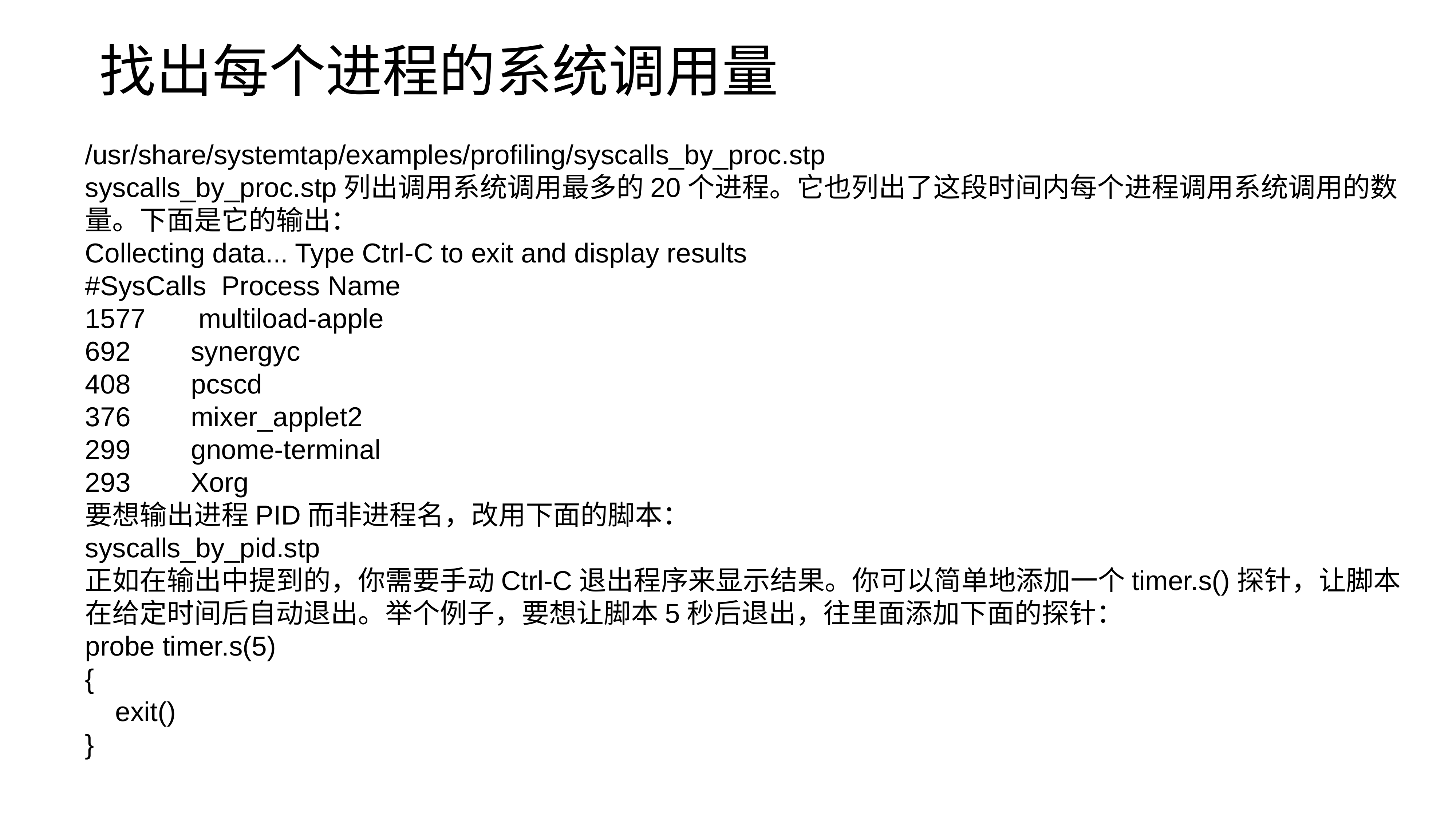

找出每个进程的系统调用量
/usr/share/systemtap/examples/profiling/syscalls_by_proc.stp
syscalls_by_proc.stp列出调用系统调用最多的20个进程。它也列出了这段时间内每个进程调用系统调用的数量。下面是它的输出：
Collecting data... Type Ctrl-C to exit and display results
#SysCalls  Process Name
1577       multiload-apple
692        synergyc
408        pcscd
376        mixer_applet2
299        gnome-terminal
293        Xorg
要想输出进程PID而非进程名，改用下面的脚本：
syscalls_by_pid.stp
正如在输出中提到的，你需要手动Ctrl-C退出程序来显示结果。你可以简单地添加一个timer.s()探针，让脚本在给定时间后自动退出。举个例子，要想让脚本5秒后退出，往里面添加下面的探针：
probe timer.s(5)
{
    exit()
}